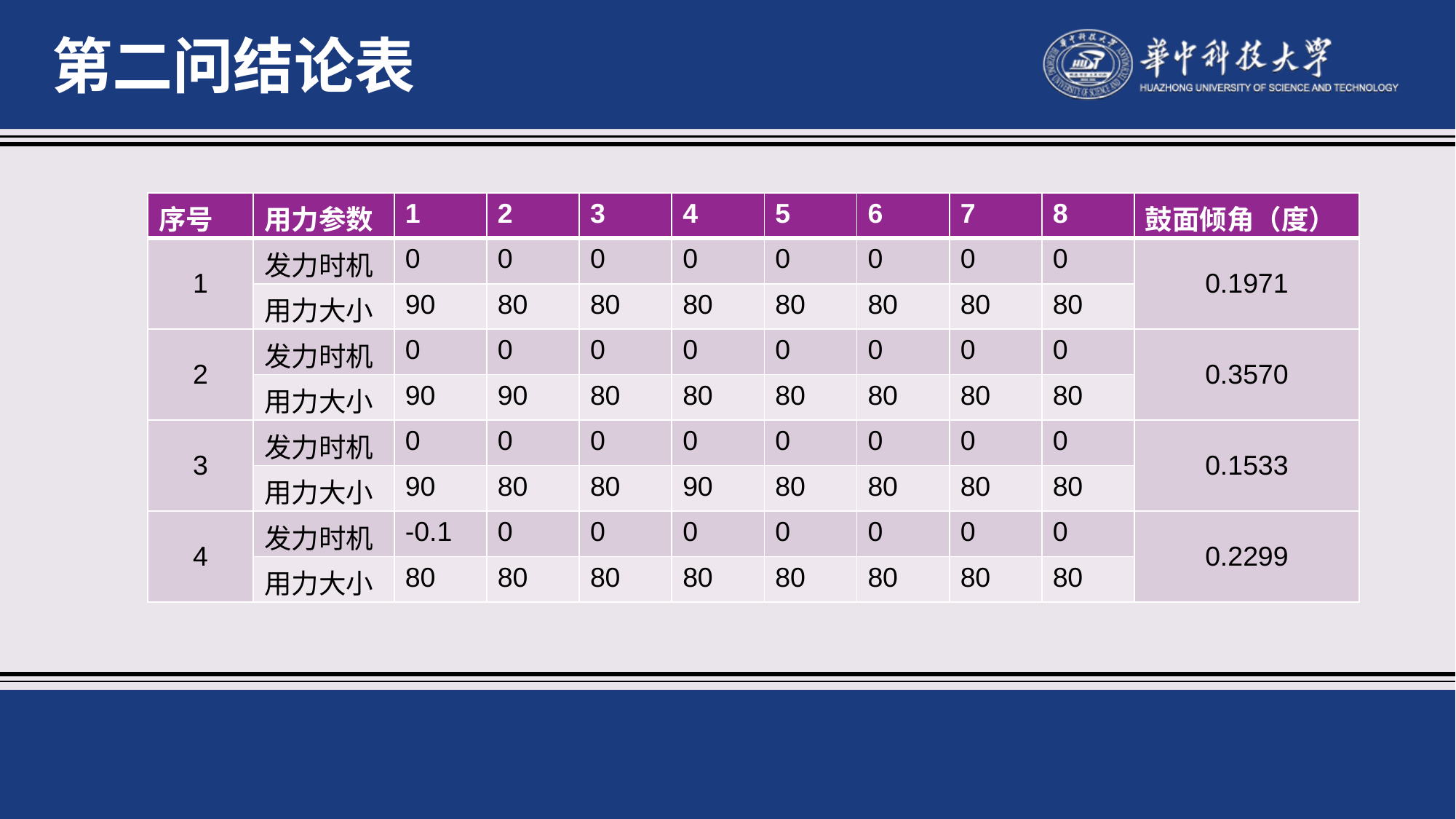

第二问结论表
| 序号 | 用力参数 | 1 | 2 | 3 | 4 | 5 | 6 | 7 | 8 | 鼓面倾角（度） |
| --- | --- | --- | --- | --- | --- | --- | --- | --- | --- | --- |
| 1 | 发力时机 | 0 | 0 | 0 | 0 | 0 | 0 | 0 | 0 | 0.1971 |
|  | 用力大小 | 90 | 80 | 80 | 80 | 80 | 80 | 80 | 80 |  |
| 2 | 发力时机 | 0 | 0 | 0 | 0 | 0 | 0 | 0 | 0 | 0.3570 |
|  | 用力大小 | 90 | 90 | 80 | 80 | 80 | 80 | 80 | 80 |  |
| 3 | 发力时机 | 0 | 0 | 0 | 0 | 0 | 0 | 0 | 0 | 0.1533 |
|  | 用力大小 | 90 | 80 | 80 | 90 | 80 | 80 | 80 | 80 |  |
| 4 | 发力时机 | -0.1 | 0 | 0 | 0 | 0 | 0 | 0 | 0 | 0.2299 |
|  | 用力大小 | 80 | 80 | 80 | 80 | 80 | 80 | 80 | 80 |  |